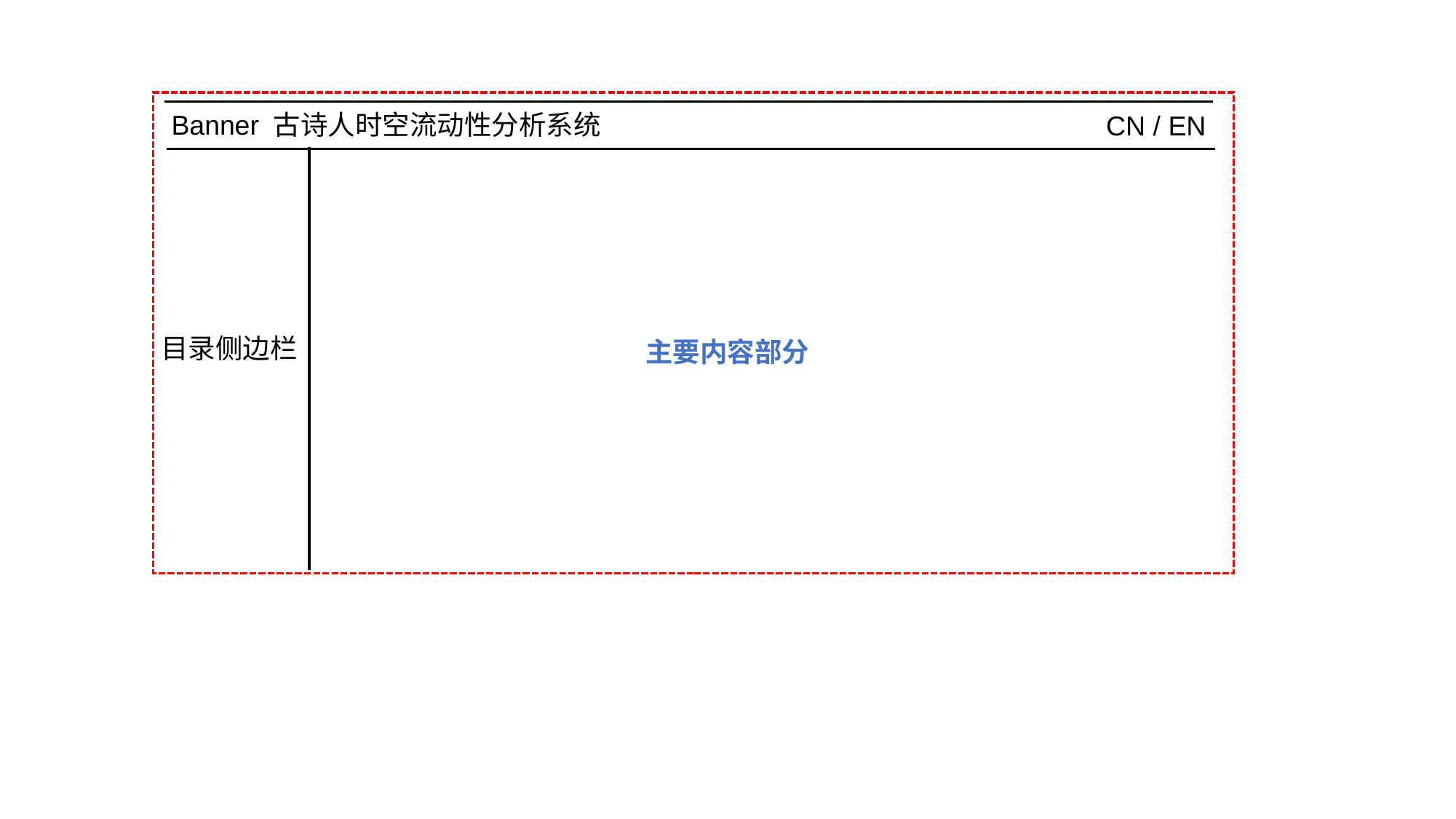

Banner 古诗人时空流动性分析系统
CN / EN
目录侧边栏
主要内容部分